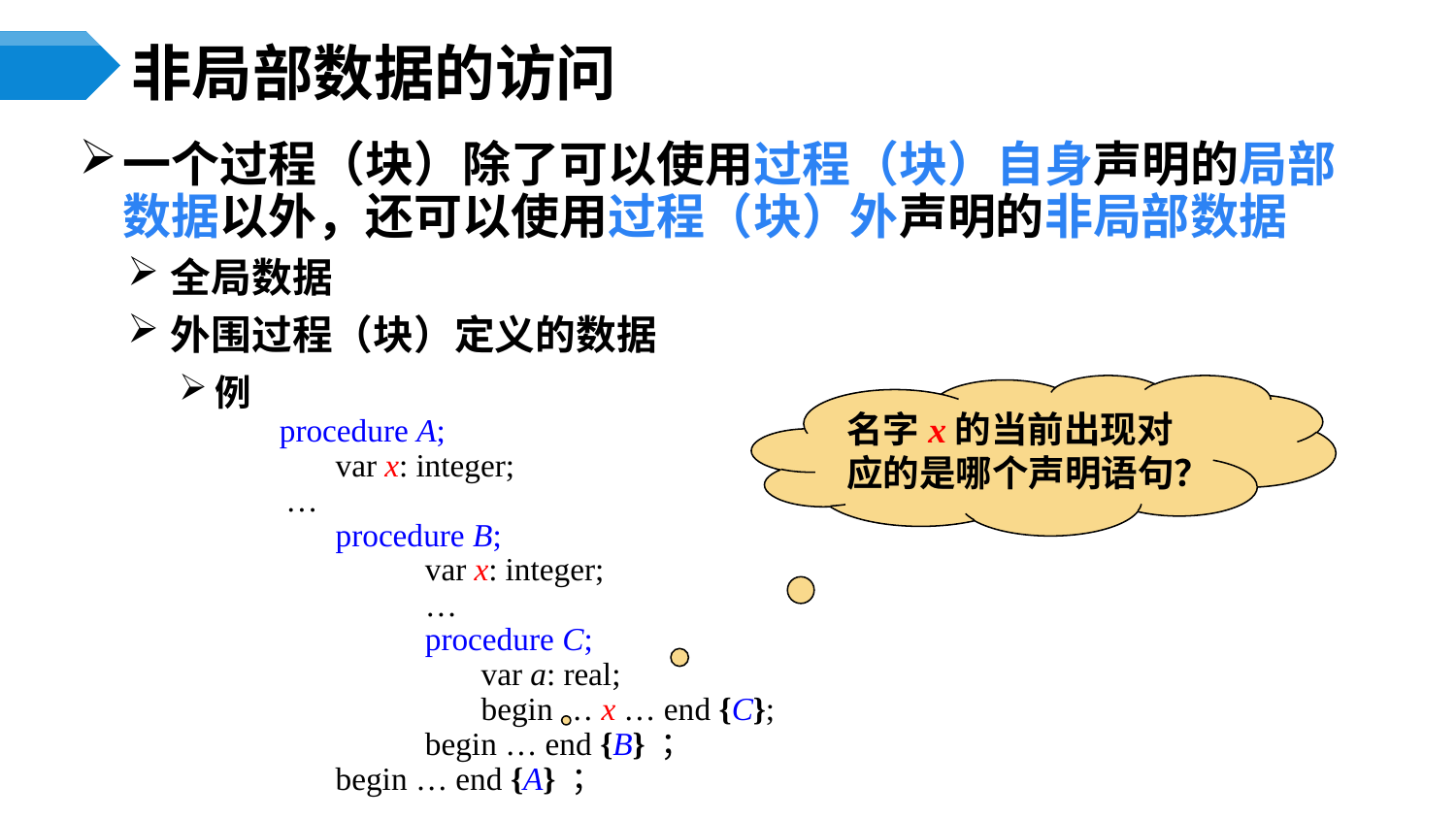

# 非局部数据的访问
一个过程（块）除了可以使用过程（块）自身声明的局部数据以外，还可以使用过程（块）外声明的非局部数据
全局数据
外围过程（块）定义的数据
例
		procedure A;
	     	       var x: integer;
	                   …
	     	       procedure B;
			var x: integer;
		      	…
		  	procedure C;
			       var a: real;
			       begin … x … end {C};
		    	begin … end {B} ；
		       begin … end {A} ；
名字x的当前出现对应的是哪个声明语句？